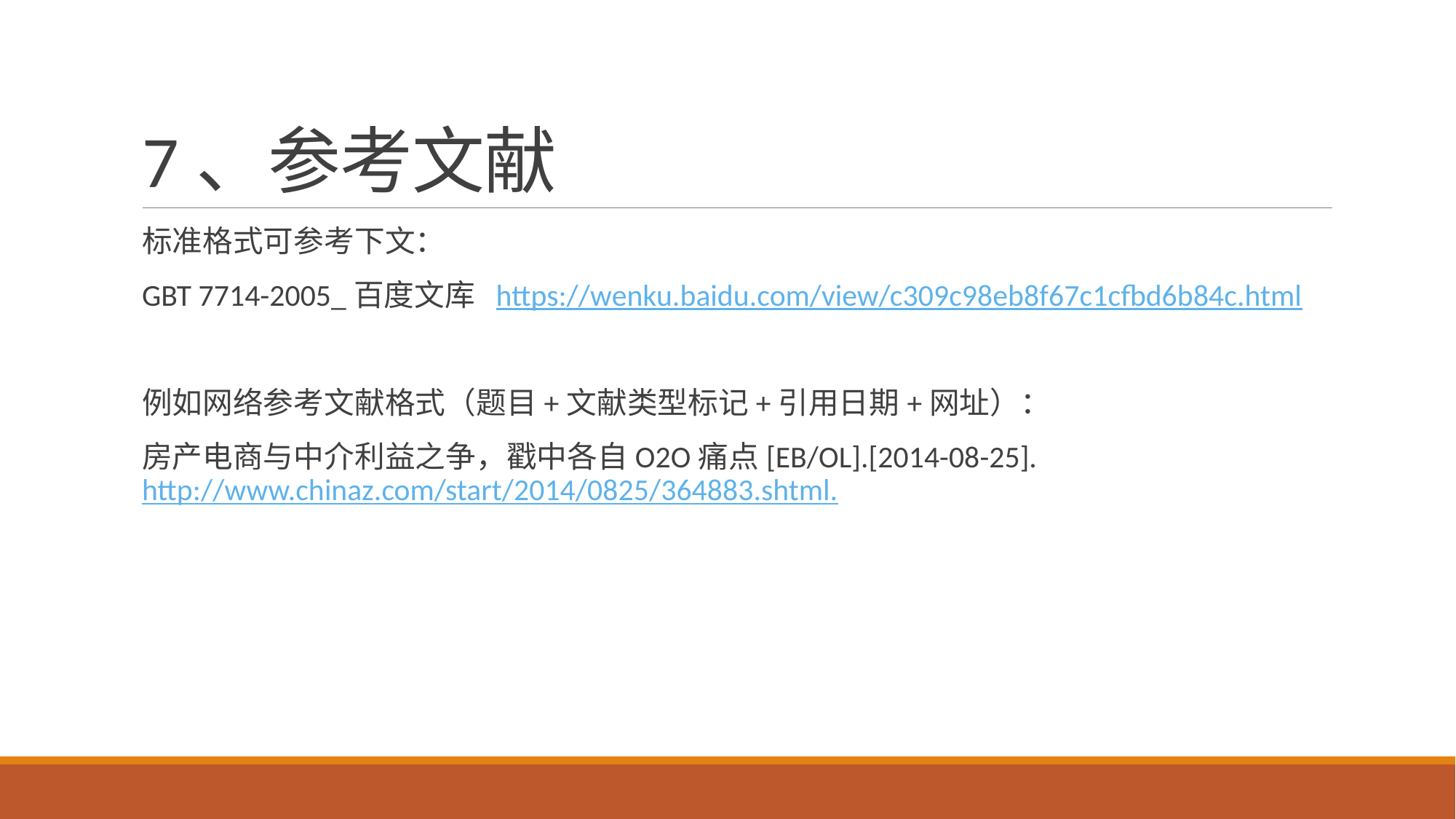

# 7、参考文献
标准格式可参考下文：
GBT 7714-2005_百度文库  https://wenku.baidu.com/view/c309c98eb8f67c1cfbd6b84c.html

例如网络参考文献格式（题目+文献类型标记+引用日期+网址）：
房产电商与中介利益之争，戳中各自O2O痛点[EB/OL].[2014-08-25]. http://www.chinaz.com/start/2014/0825/364883.shtml.